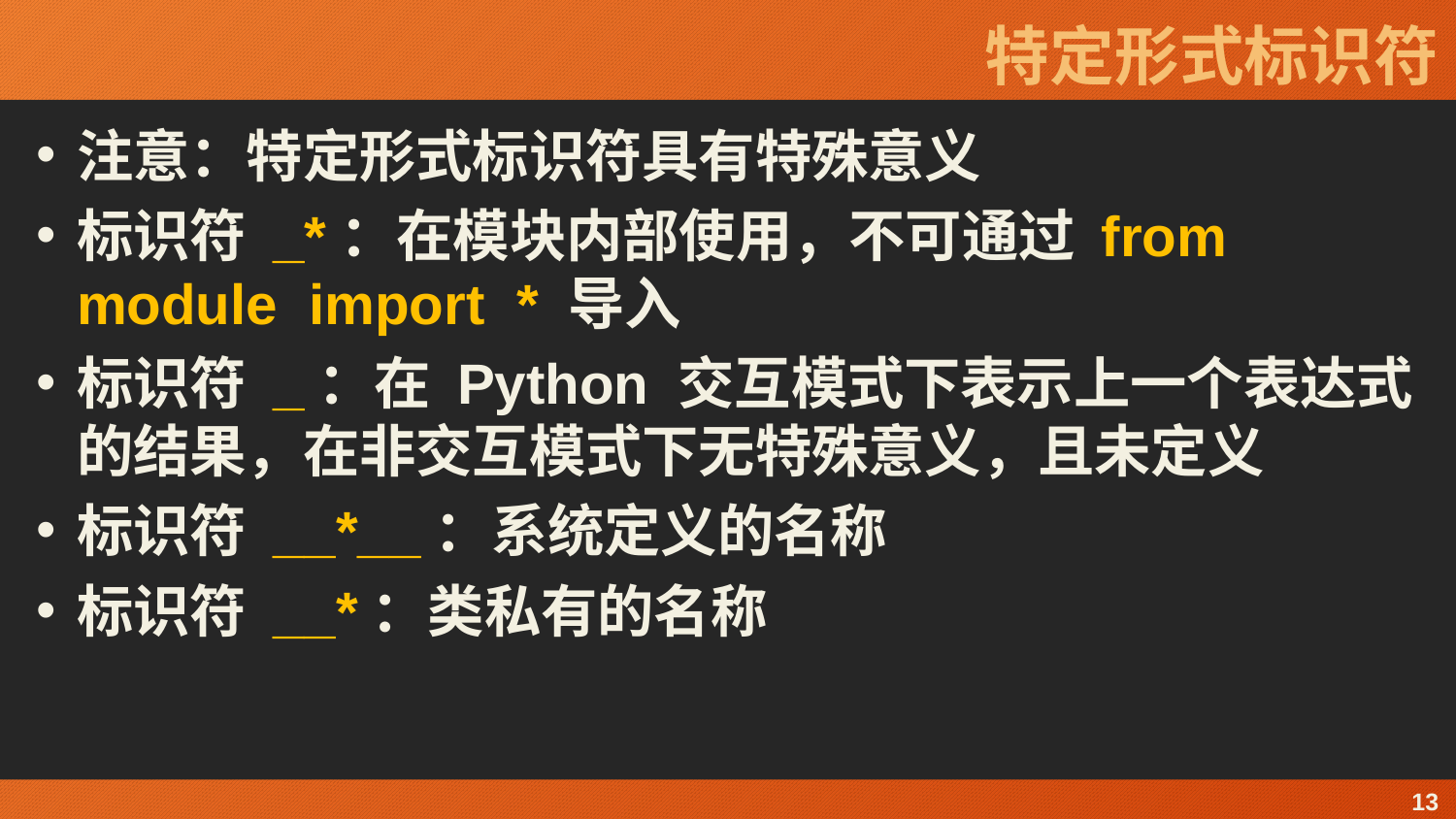

# 特定形式标识符
注意：特定形式标识符具有特殊意义
标识符 _*：在模块内部使用，不可通过 from  module  import  * 导入
标识符 _：在 Python 交互模式下表示上一个表达式的结果，在非交互模式下无特殊意义，且未定义
标识符 __*__：系统定义的名称
标识符 __*：类私有的名称
13